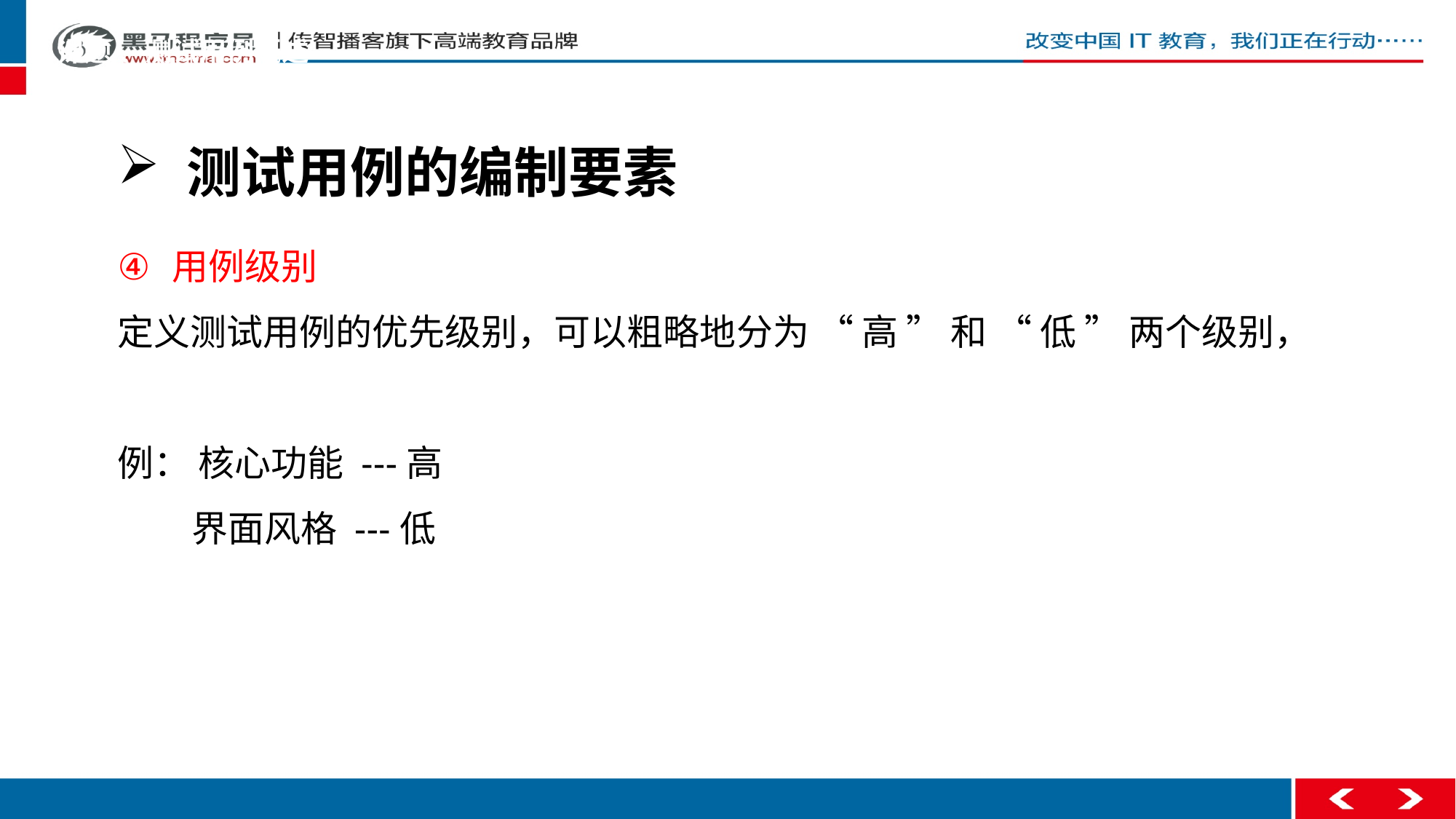

课题 、测试用例概述
 测试用例的编制要素
用例级别
定义测试用例的优先级别，可以粗略地分为 “ 高 ” 和 “ 低 ” 两个级别，

例： 核心功能 ---高
        界面风格 ---低